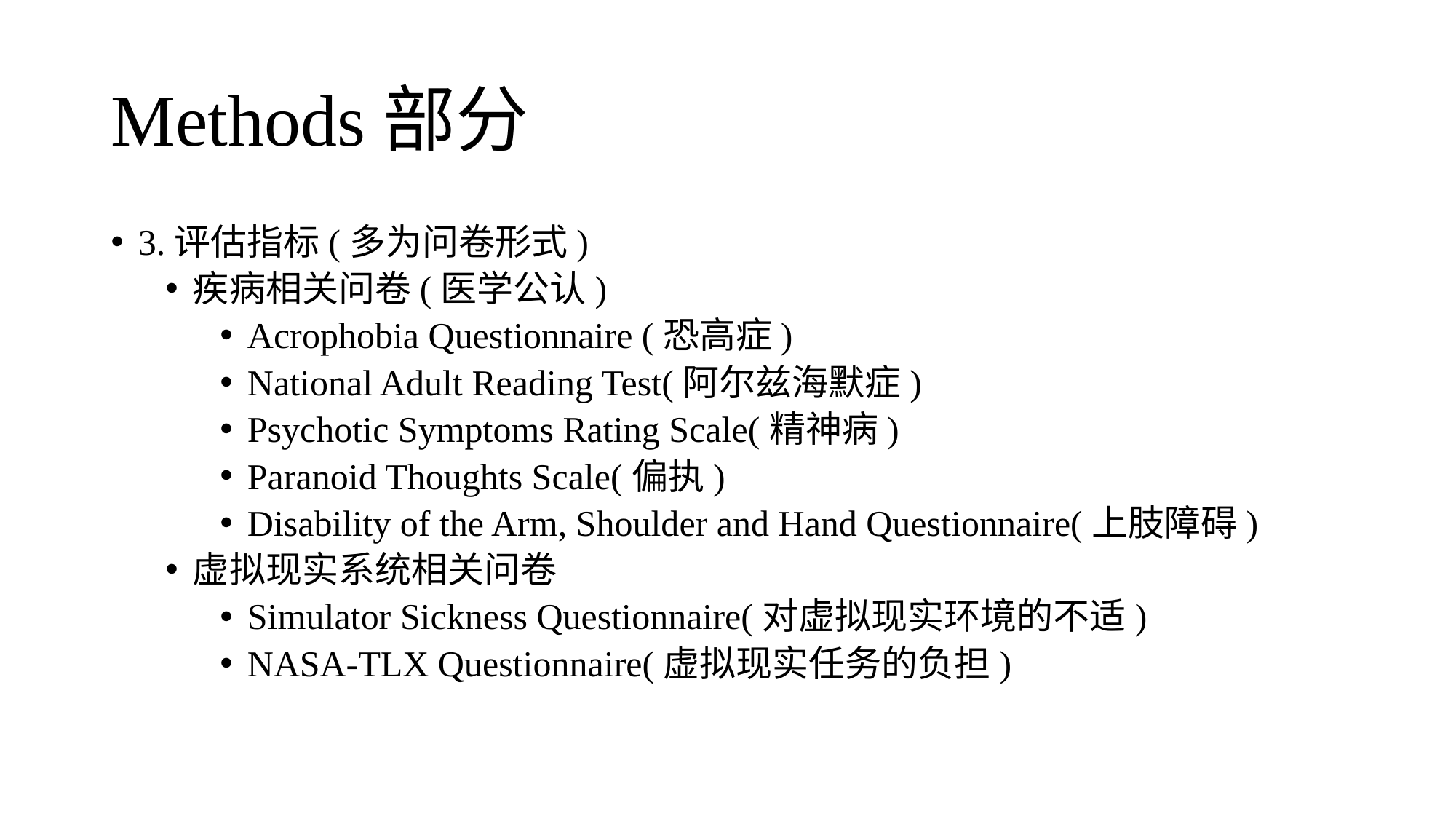

# Methods部分
3.评估指标(多为问卷形式)
疾病相关问卷(医学公认)
Acrophobia Questionnaire (恐高症)
National Adult Reading Test(阿尔兹海默症)
Psychotic Symptoms Rating Scale(精神病)
Paranoid Thoughts Scale(偏执)
Disability of the Arm, Shoulder and Hand Questionnaire(上肢障碍)
虚拟现实系统相关问卷
Simulator Sickness Questionnaire(对虚拟现实环境的不适)
NASA-TLX Questionnaire(虚拟现实任务的负担)